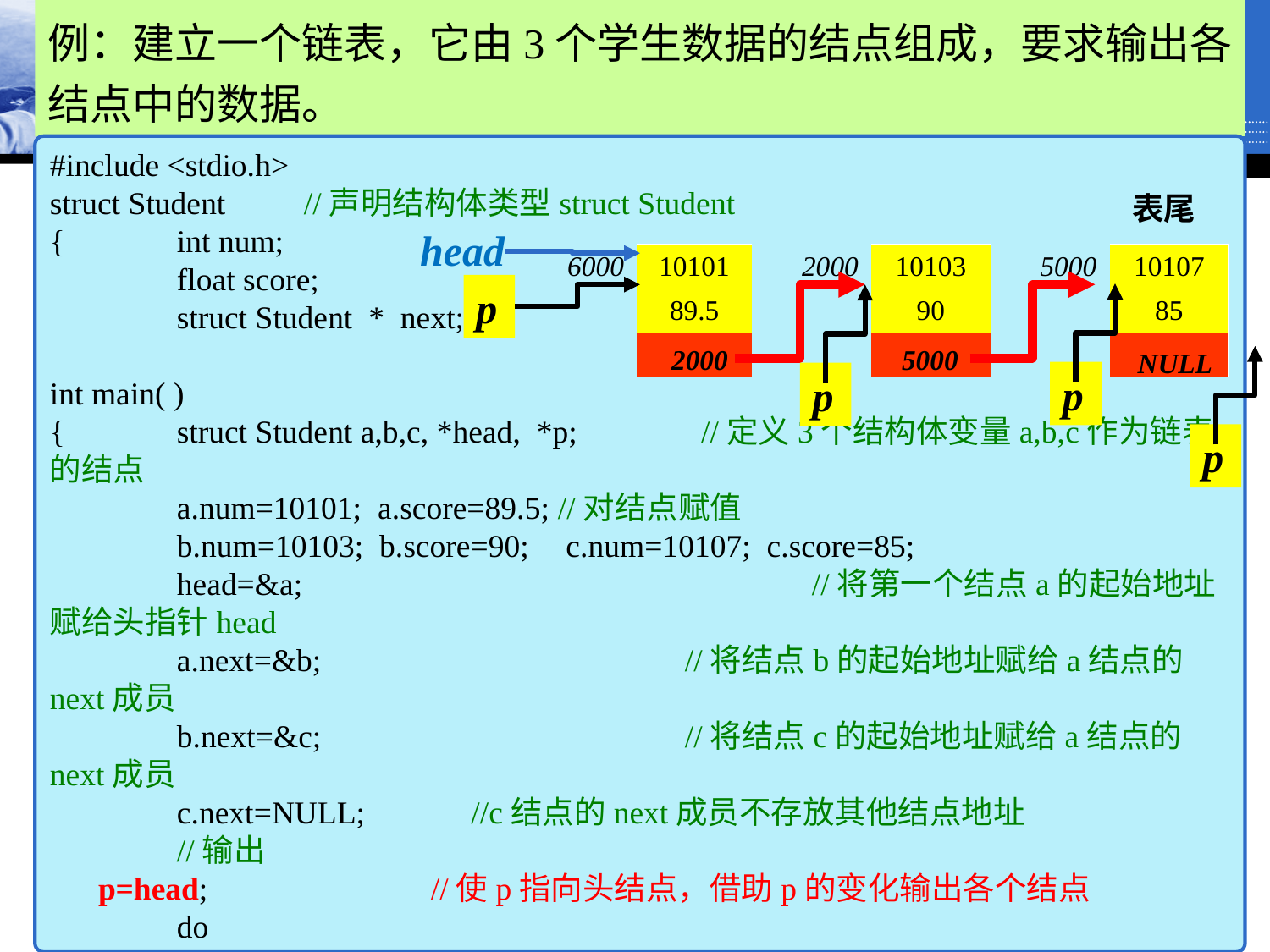

例：建立一个链表，它由3个学生数据的结点组成，要求输出各结点中的数据。
#include <stdio.h>
struct Student	//声明结构体类型struct Student
{	int num;
	float score;
	struct Student  *  next;  };

int main( )
{	struct Student a,b,c, *head,  *p;	  //定义3个结构体变量a,b,c作为链表的结点
	a.num=10101;  a.score=89.5;	//对结点赋值
	b.num=10103;  b.score=90;	 c.num=10107;  c.score=85;
	head=&a;					//将第一个结点a的起始地址赋给头指针head
	a.next=&b;			//将结点b的起始地址赋给a结点的next成员
	b.next=&c;			//将结点c的起始地址赋给a结点的next成员
	c.next=NULL;	     //c结点的next成员不存放其他结点地址
	//输出
      p=head;		//使p指向头结点，借助p的变化输出各个结点
	do
	{	printf("%d %5.1f\n”, p->num,  p->score);	    //输出p指向的结点的数据
		p=p->next;				//使p指向下一结点
	}while  (p != NULL);		//p的值若为NULL，循环终止
	return 0;   }
表尾
head
| 6000 | 10101 | 2000 | 10103 | 5000 | 10107 |
| --- | --- | --- | --- | --- | --- |
|  | 89.5 |  | 90 |  | 85 |
|  |  |  |  |  |  |
p
2000
5000
NULL
p
p
p